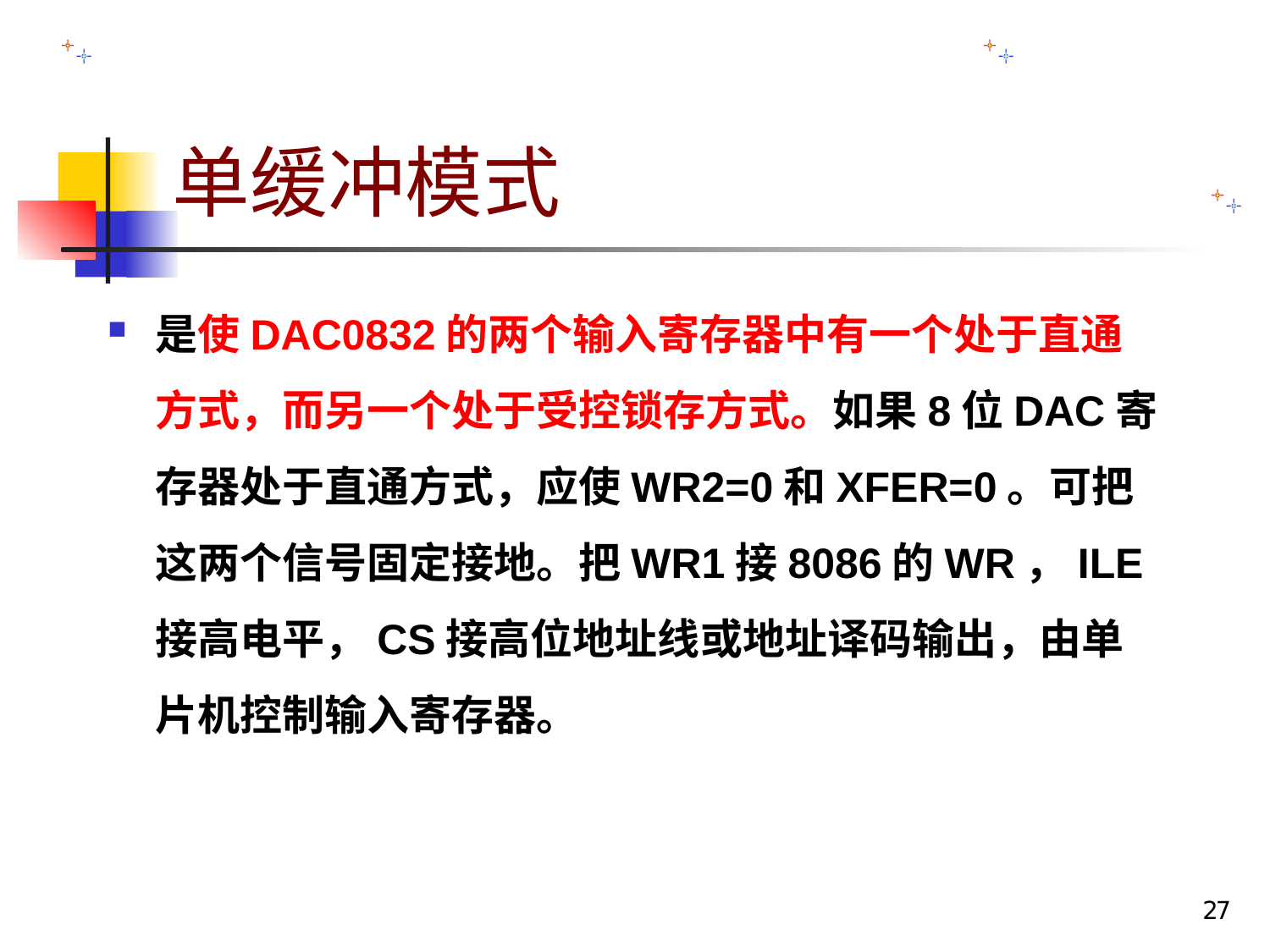

单缓冲模式
是使DAC0832的两个输入寄存器中有一个处于直通方式，而另一个处于受控锁存方式。如果8位DAC寄存器处于直通方式，应使WR2=0和XFER=0。可把这两个信号固定接地。把WR1接8086的WR，ILE接高电平，CS接高位地址线或地址译码输出，由单片机控制输入寄存器。
27